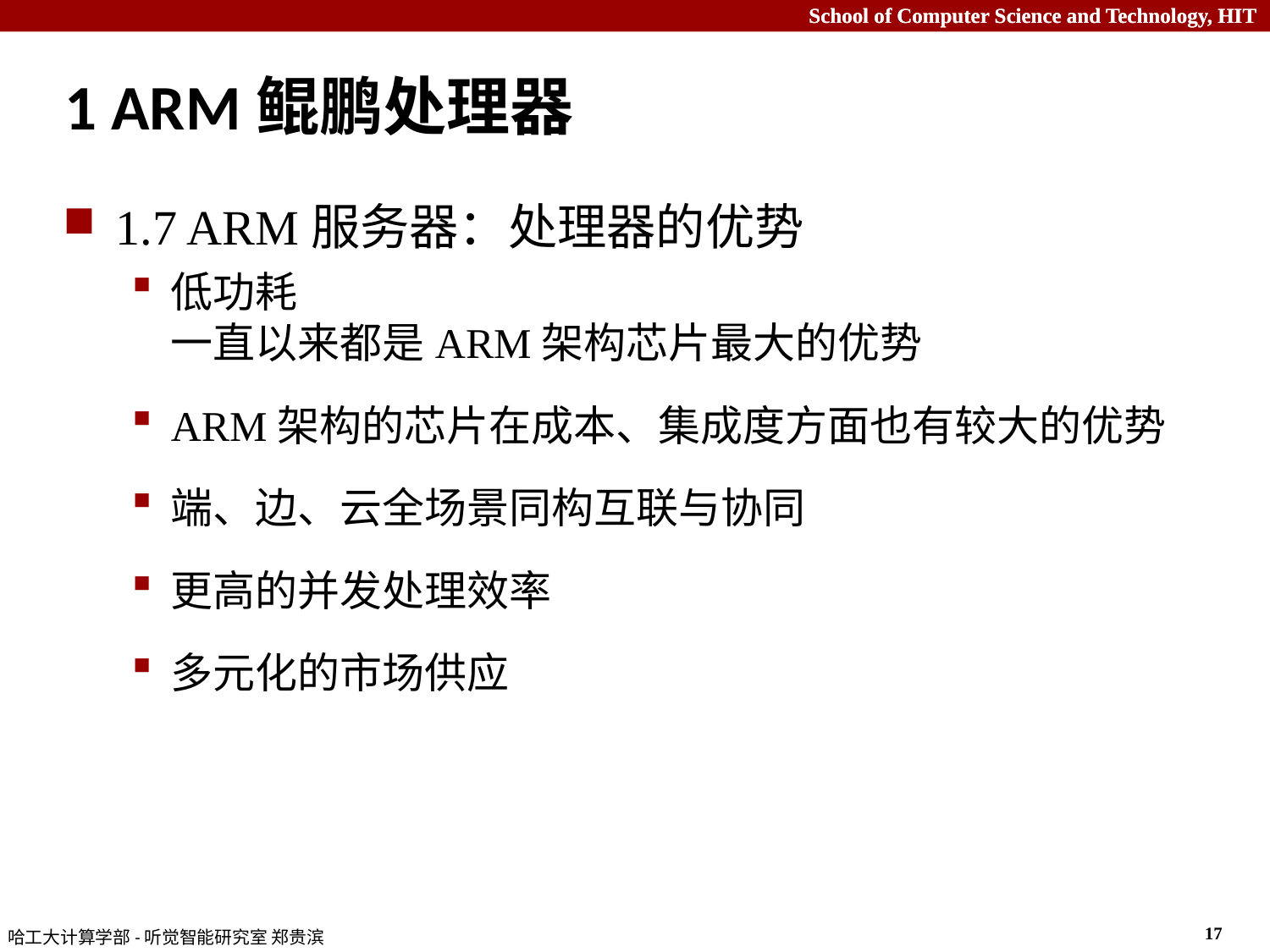

# 1 ARM鲲鹏处理器
1.7 ARM服务器：处理器的优势
低功耗
一直以来都是ARM架构芯片最大的优势
ARM架构的芯片在成本、集成度方面也有较大的优势
端、边、云全场景同构互联与协同
更高的并发处理效率
多元化的市场供应